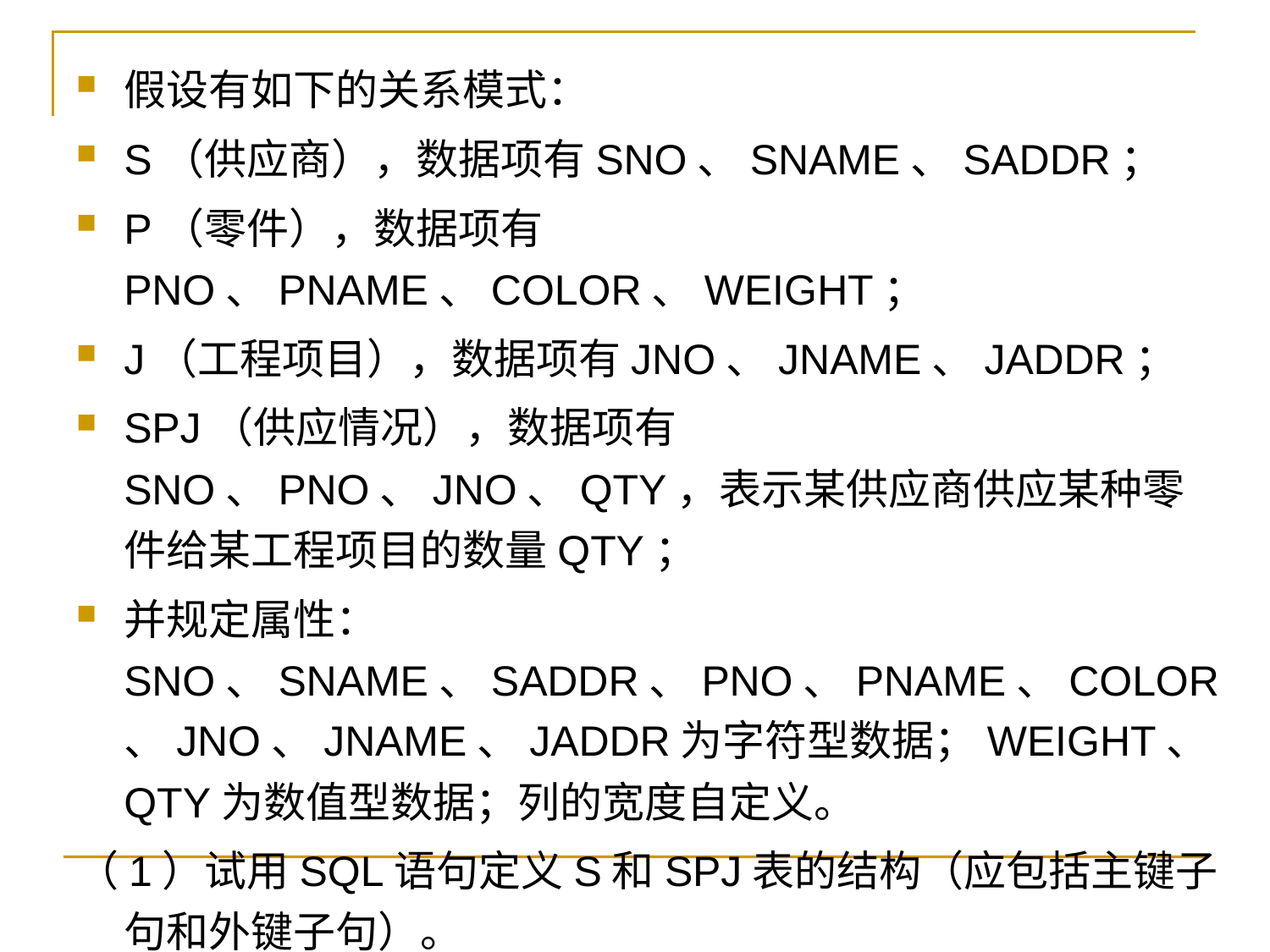

假设有如下的关系模式：
S（供应商），数据项有SNO、SNAME、SADDR；
P（零件），数据项有PNO、PNAME、COLOR、WEIGHT；
J（工程项目），数据项有JNO、JNAME、JADDR；
SPJ（供应情况），数据项有SNO、PNO、JNO、QTY，表示某供应商供应某种零件给某工程项目的数量QTY；
并规定属性：SNO、SNAME、SADDR、PNO、PNAME、COLOR、JNO、JNAME、JADDR为字符型数据；WEIGHT、QTY为数值型数据；列的宽度自定义。
（1）试用SQL语句定义S和SPJ表的结构（应包括主键子句和外键子句）。